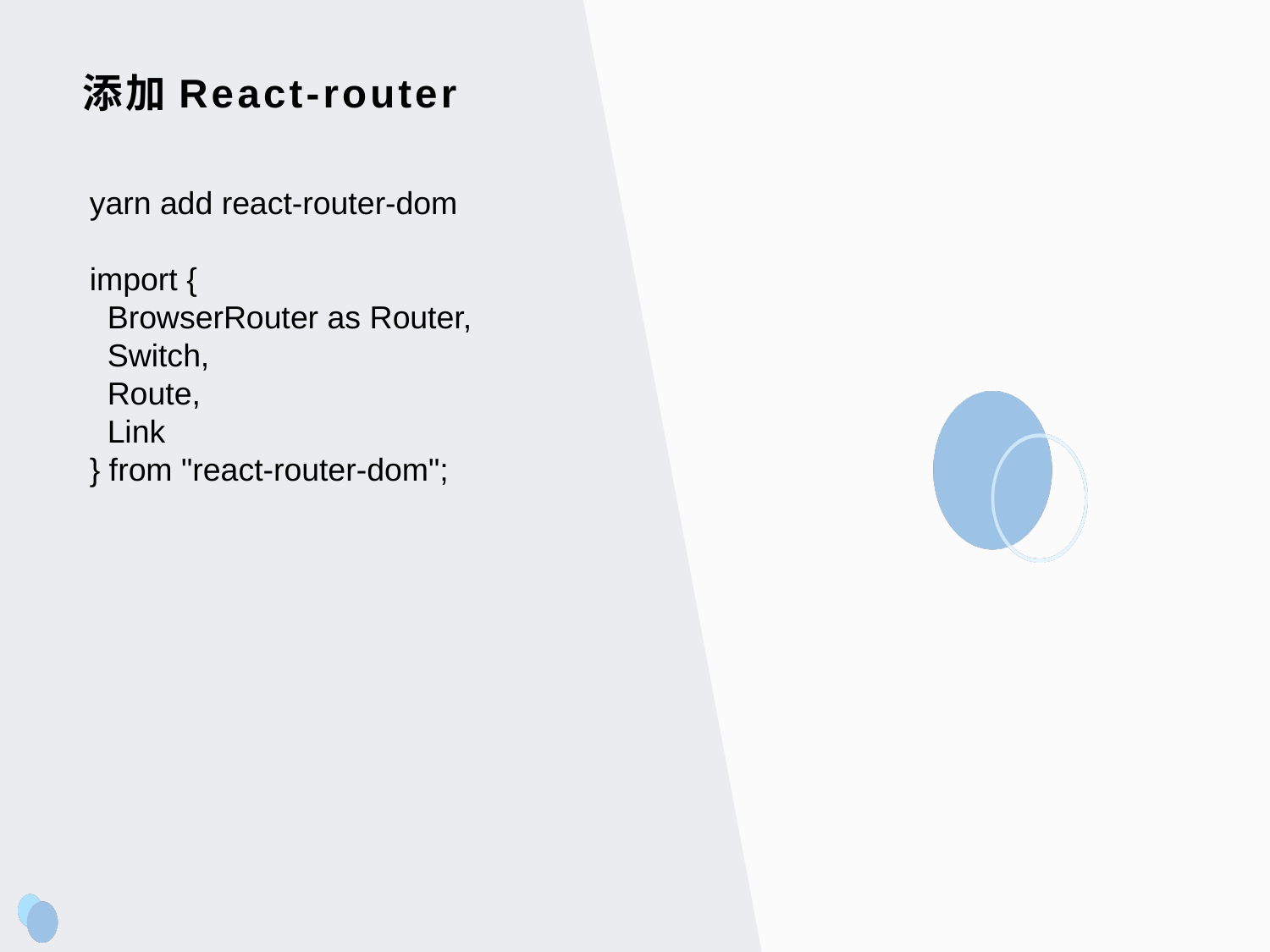

# 添加React-router
yarn add react-router-dom

import {
  BrowserRouter as Router,
  Switch,
  Route,
  Link
} from "react-router-dom";